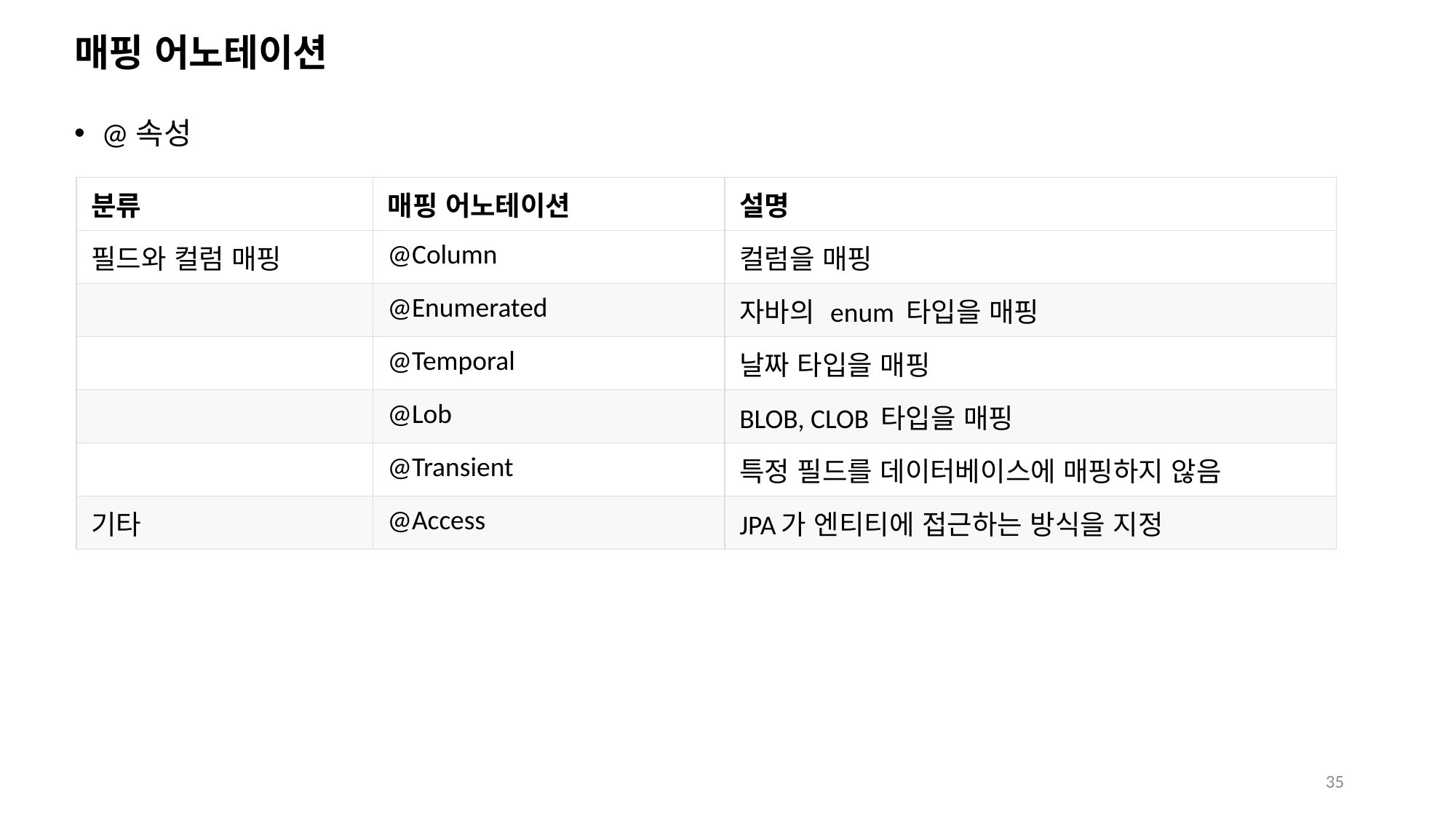

# 매핑 어노테이션
@속성
| 분류 | 매핑 어노테이션 | 설명 |
| --- | --- | --- |
| 필드와 컬럼 매핑 | @Column | 컬럼을 매핑 |
|  | @Enumerated | 자바의 enum 타입을 매핑 |
|  | @Temporal | 날짜 타입을 매핑 |
|  | @Lob | BLOB, CLOB 타입을 매핑 |
|  | @Transient | 특정 필드를 데이터베이스에 매핑하지 않음 |
| 기타 | @Access | JPA가 엔티티에 접근하는 방식을 지정 |
35